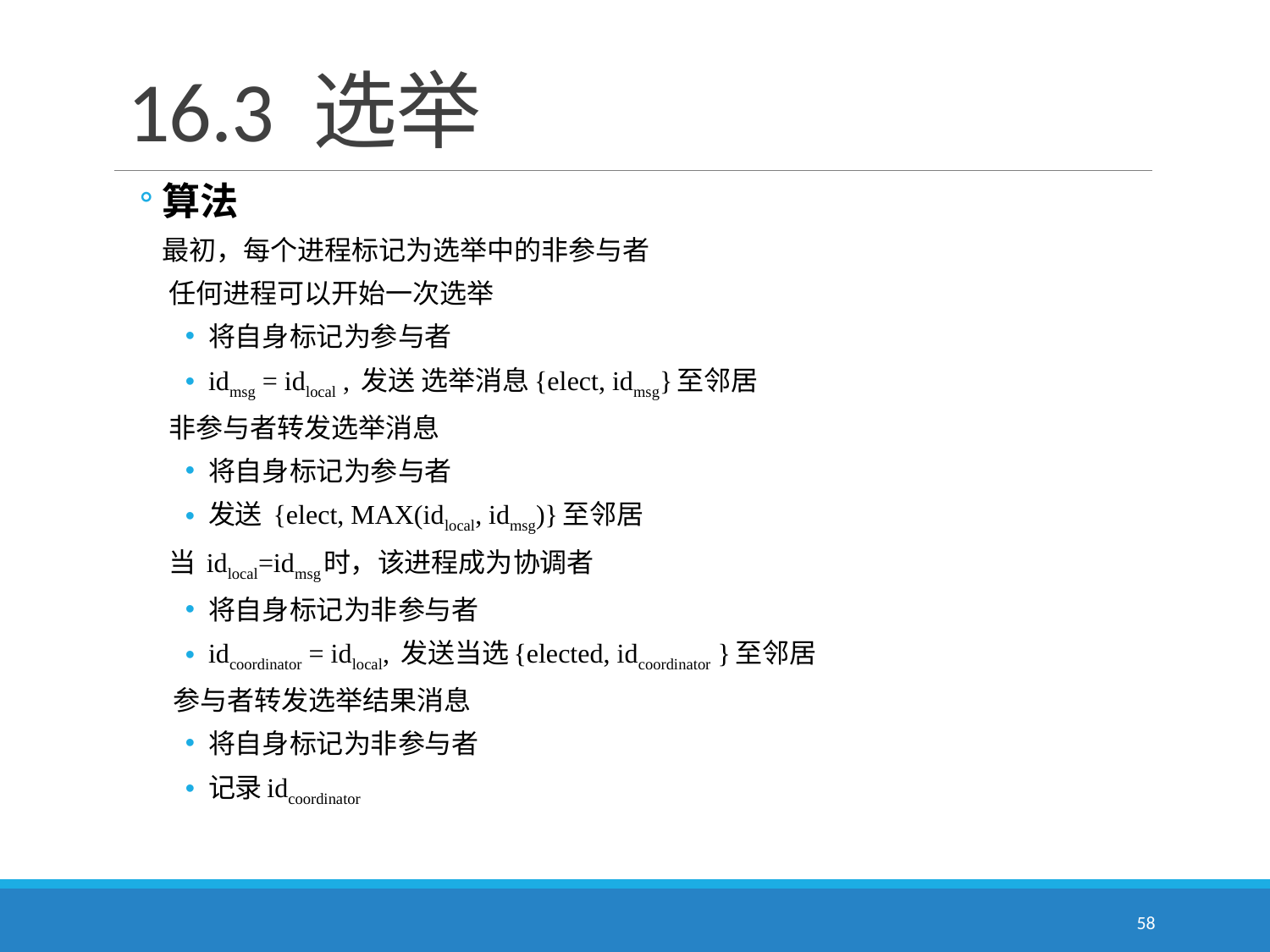

# 16.3 选举
算法
	最初，每个进程标记为选举中的非参与者
    任何进程可以开始一次选举
将自身标记为参与者
idmsg = idlocal , 发送 选举消息{elect, idmsg}至邻居
    非参与者转发选举消息
将自身标记为参与者
发送 {elect, MAX(idlocal, idmsg)}至邻居
    当 idlocal=idmsg时，该进程成为协调者
将自身标记为非参与者
idcoordinator = idlocal, 发送当选{elected, idcoordinator }至邻居
 参与者转发选举结果消息
将自身标记为非参与者
记录idcoordinator

58